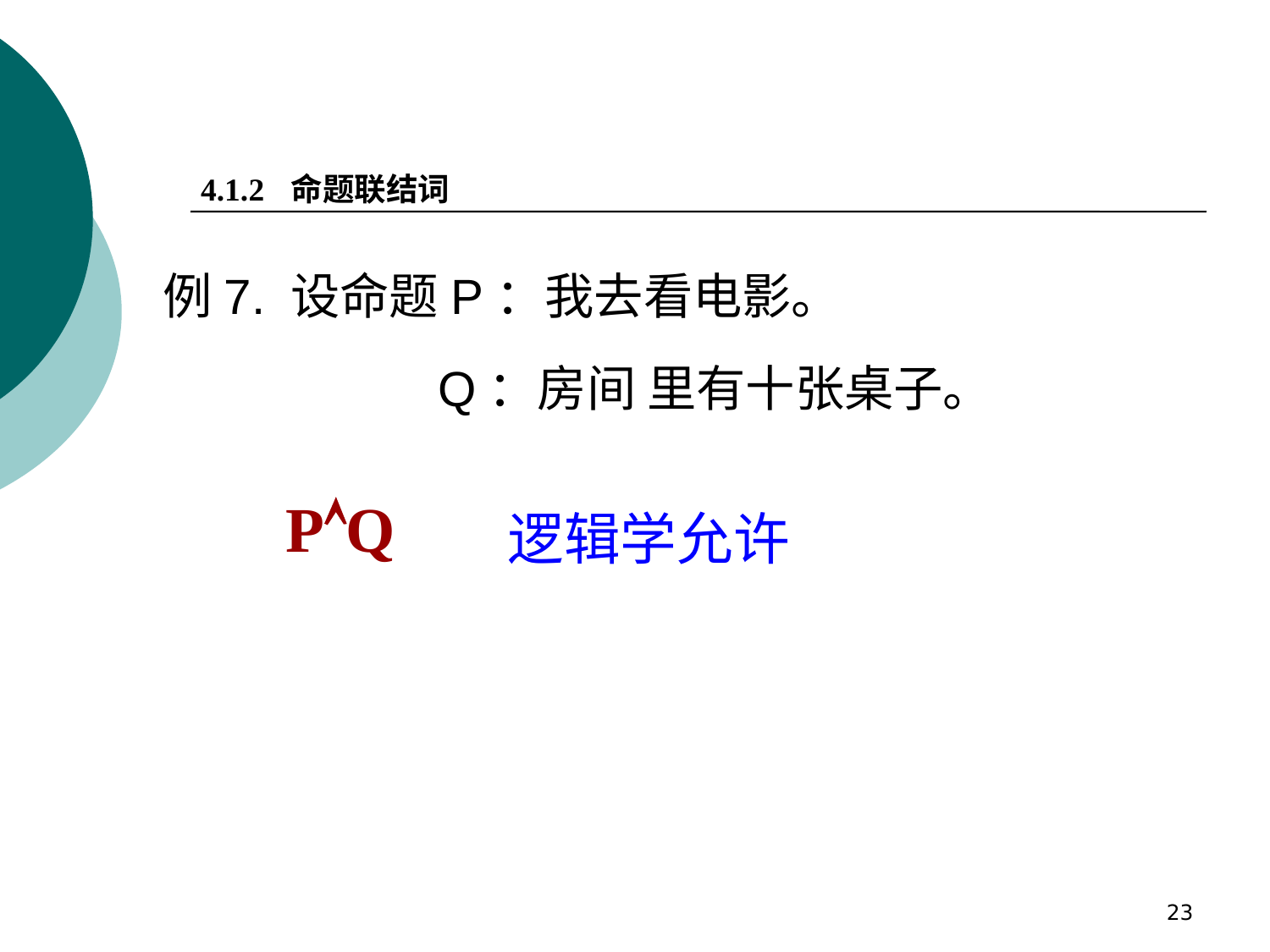

4.1.2 命题联结词
例7. 设命题P：我去看电影。
                    Q：房间 里有十张桌子。
P∧Q
逻辑学允许
23